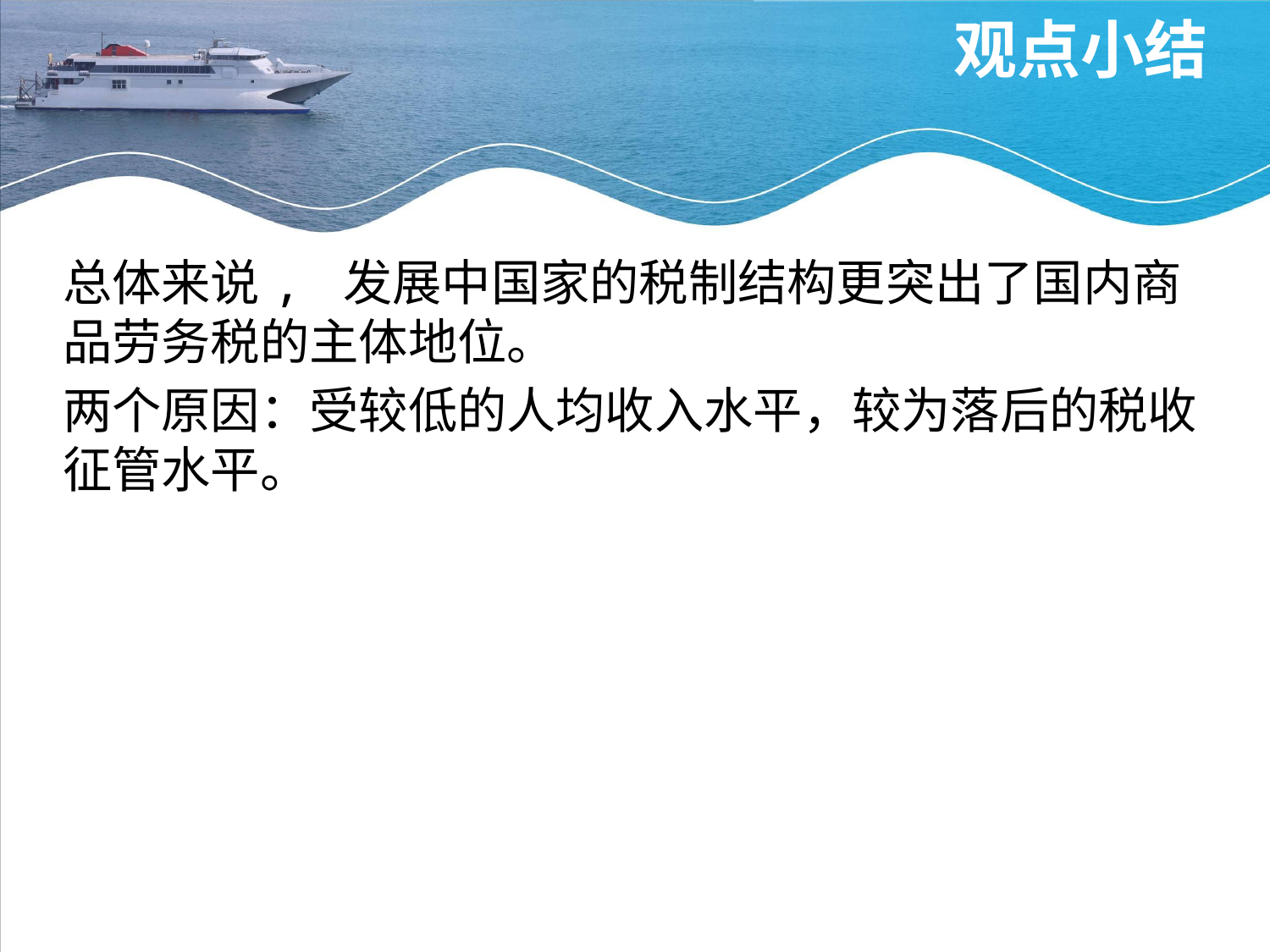

# 观点小结
总体来说, 发展中国家的税制结构更突出了国内商品劳务税的主体地位。
两个原因：受较低的人均收入水平，较为落后的税收征管水平。